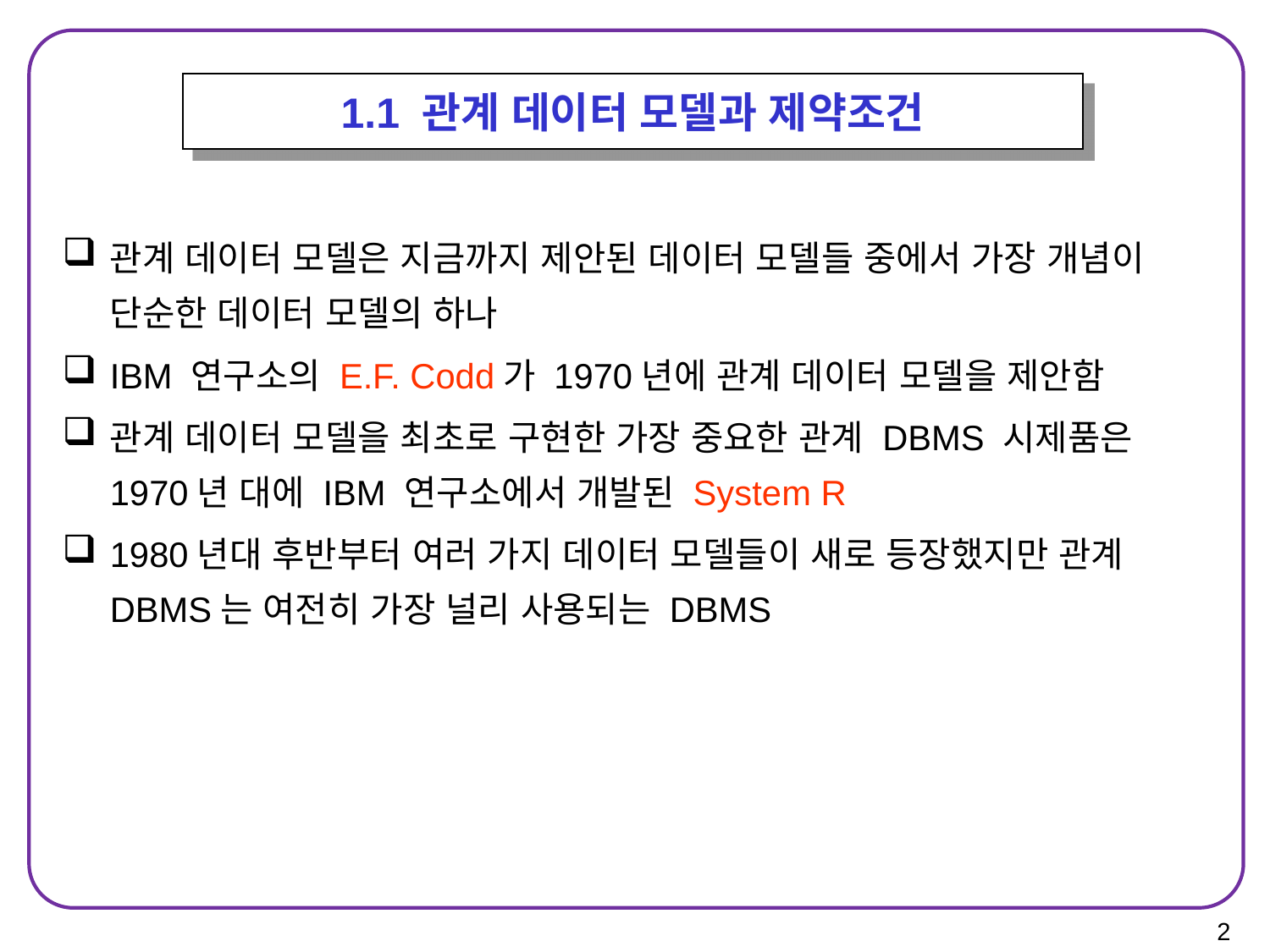

1.1 관계 데이터 모델과 제약조건
관계 데이터 모델은 지금까지 제안된 데이터 모델들 중에서 가장 개념이 단순한 데이터 모델의 하나
IBM 연구소의 E.F. Codd가 1970년에 관계 데이터 모델을 제안함
관계 데이터 모델을 최초로 구현한 가장 중요한 관계 DBMS 시제품은 1970년 대에 IBM 연구소에서 개발된 System R
1980년대 후반부터 여러 가지 데이터 모델들이 새로 등장했지만 관계 DBMS는 여전히 가장 널리 사용되는 DBMS

2